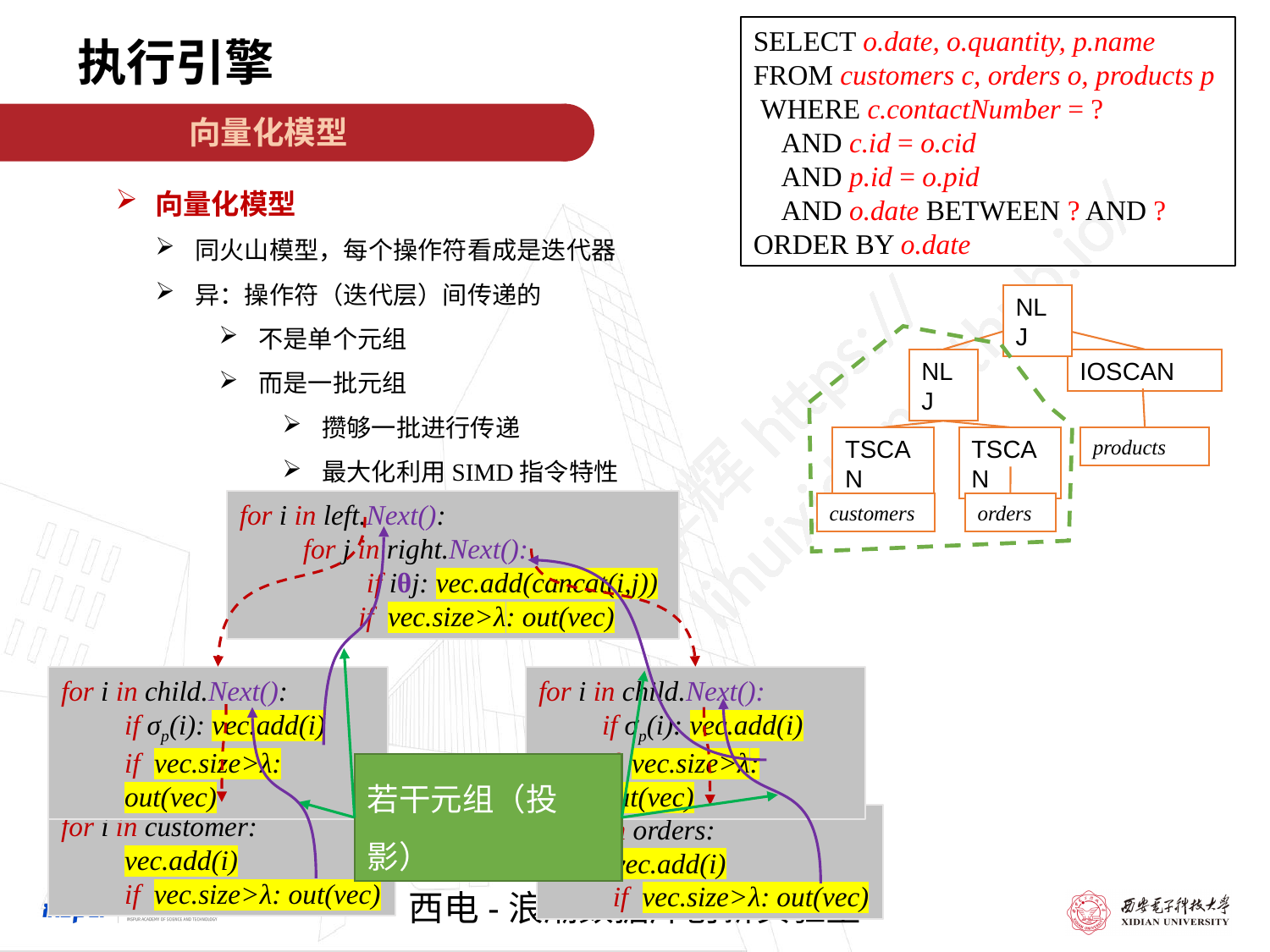

SELECT o.date, o.quantity, p.name
FROM customers c, orders o, products p   WHERE c.contactNumber = ?
    AND c.id = o.cid
    AND p.id = o.pid
    AND o.date BETWEEN ? AND ?
ORDER BY o.date
执行引擎

向量化模型
向量化模型
同火山模型，每个操作符看成是迭代器
异：操作符（迭代层）间传递的
不是单个元组
而是一批元组
攒够一批进行传递
最大化利用SIMD指令特性
NLJ
NLJ
IOSCAN
TSCAN
TSCAN
products
orders
customers

for i in left.Next():
for j in right.Next():
	if iθj: vec.add(cancat(i,j))
                 if  vec.size>λ: out(vec)
若干元组（投影）
for i in child.Next():
if σp(i): vec.add(i)
if  vec.size>λ: out(vec)
for i in child.Next():
if σp(i): vec.add(i)
if  vec.size>λ: out(vec)
for i in customer:
vec.add(i)
if  vec.size>λ: out(vec)
for i in orders:
vec.add(i)
if  vec.size>λ: out(vec)